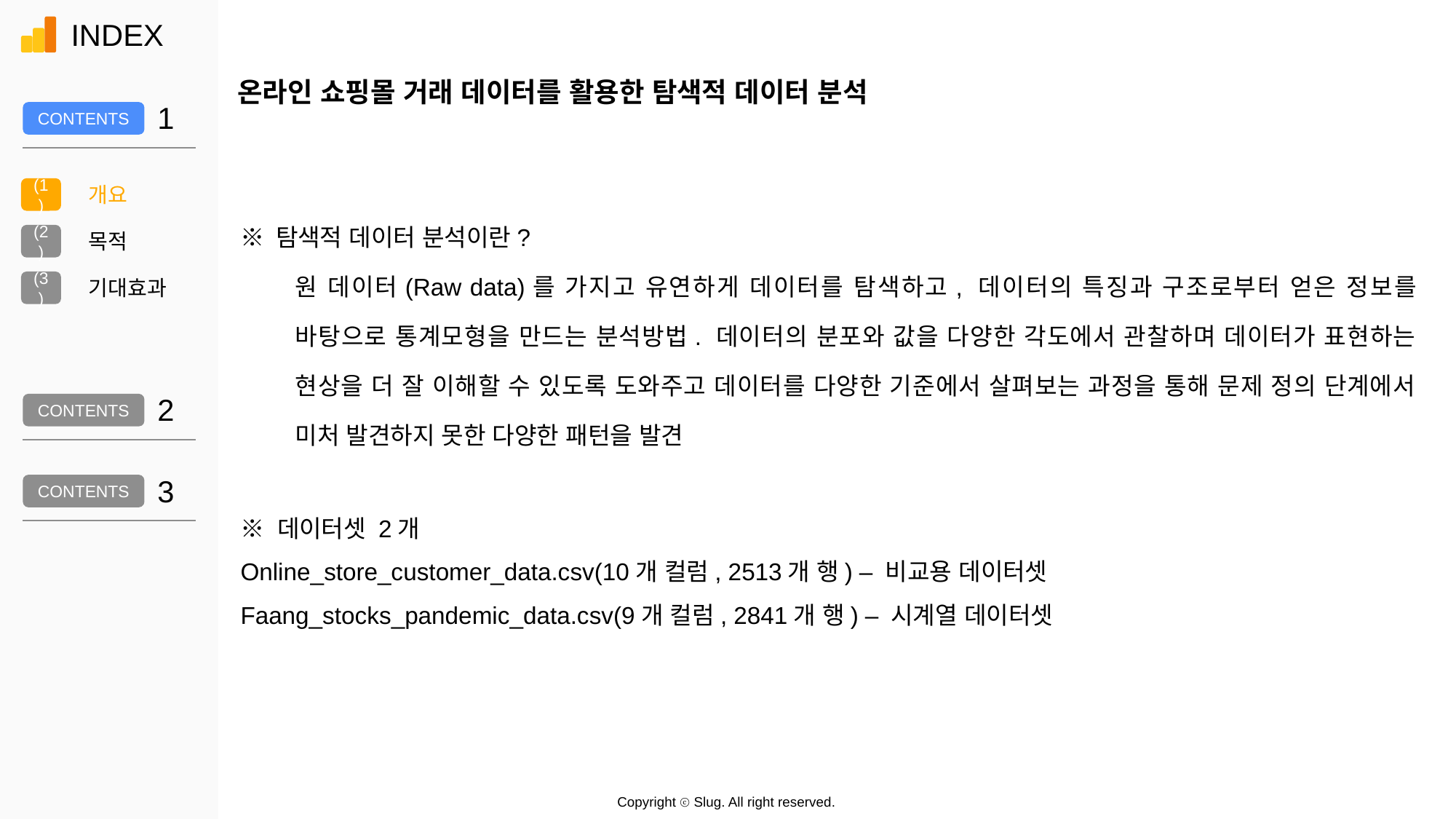

INDEX

온라인 쇼핑몰 거래 데이터를 활용한 탐색적 데이터 분석
1
CONTENTS
개요
(1)
※ 탐색적 데이터 분석이란?
원 데이터(Raw data)를 가지고 유연하게 데이터를 탐색하고, 데이터의 특징과 구조로부터 얻은 정보를 바탕으로 통계모형을 만드는 분석방법. 데이터의 분포와 값을 다양한 각도에서 관찰하며 데이터가 표현하는 현상을 더 잘 이해할 수 있도록 도와주고 데이터를 다양한 기준에서 살펴보는 과정을 통해 문제 정의 단계에서 미처 발견하지 못한 다양한 패턴을 발견

※ 데이터셋 2개
Online_store_customer_data.csv(10개 컬럼, 2513개 행) – 비교용 데이터셋
Faang_stocks_pandemic_data.csv(9개 컬럼, 2841개 행) – 시계열 데이터셋
목적
(2)
기대효과
(3)
2
CONTENTS
3
CONTENTS
Copyright ⓒ Slug. All right reserved.